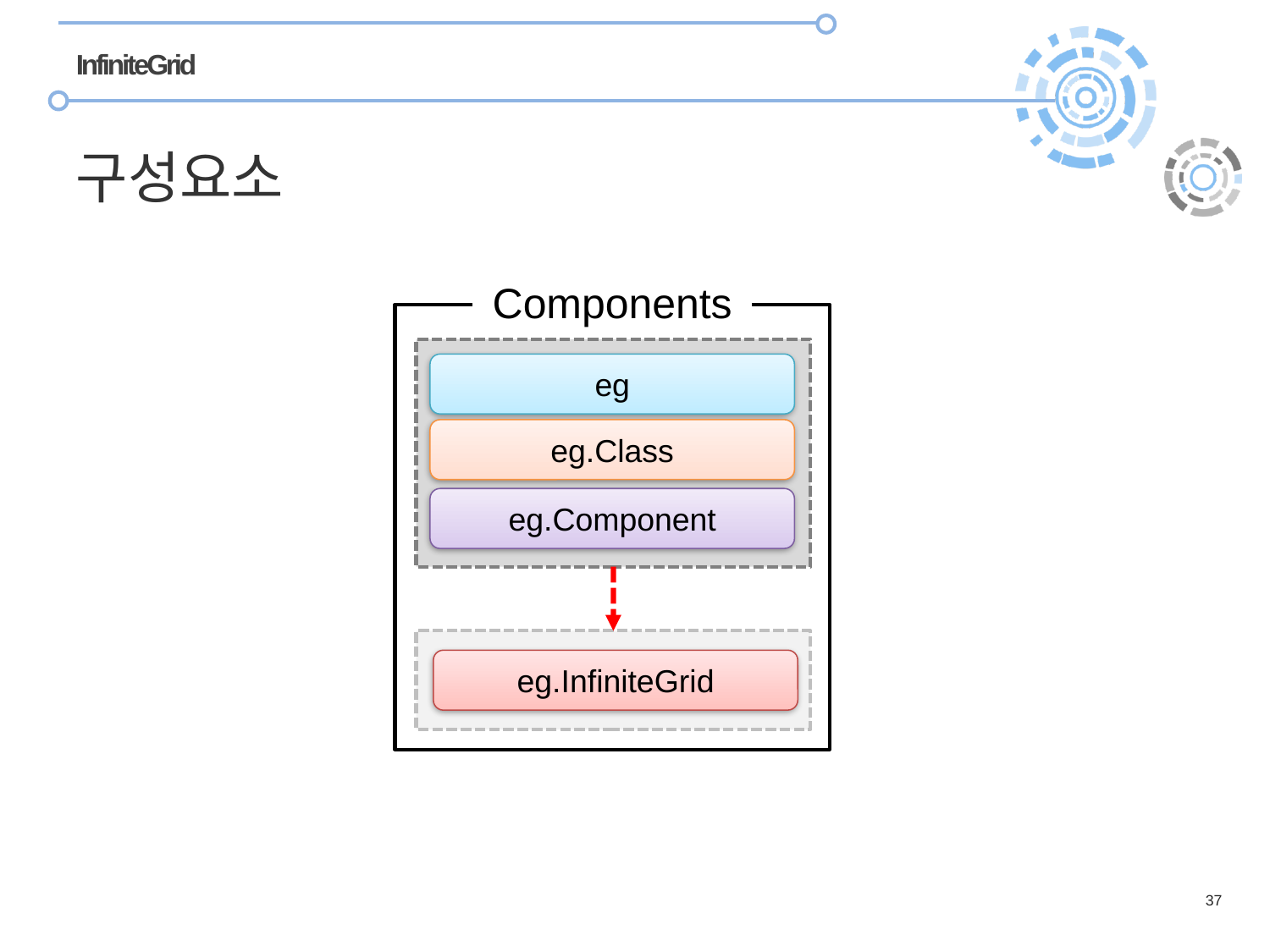

InfiniteGrid
구성요소
Components

eg
eg.Class
eg.Component

eg.InfiniteGrid